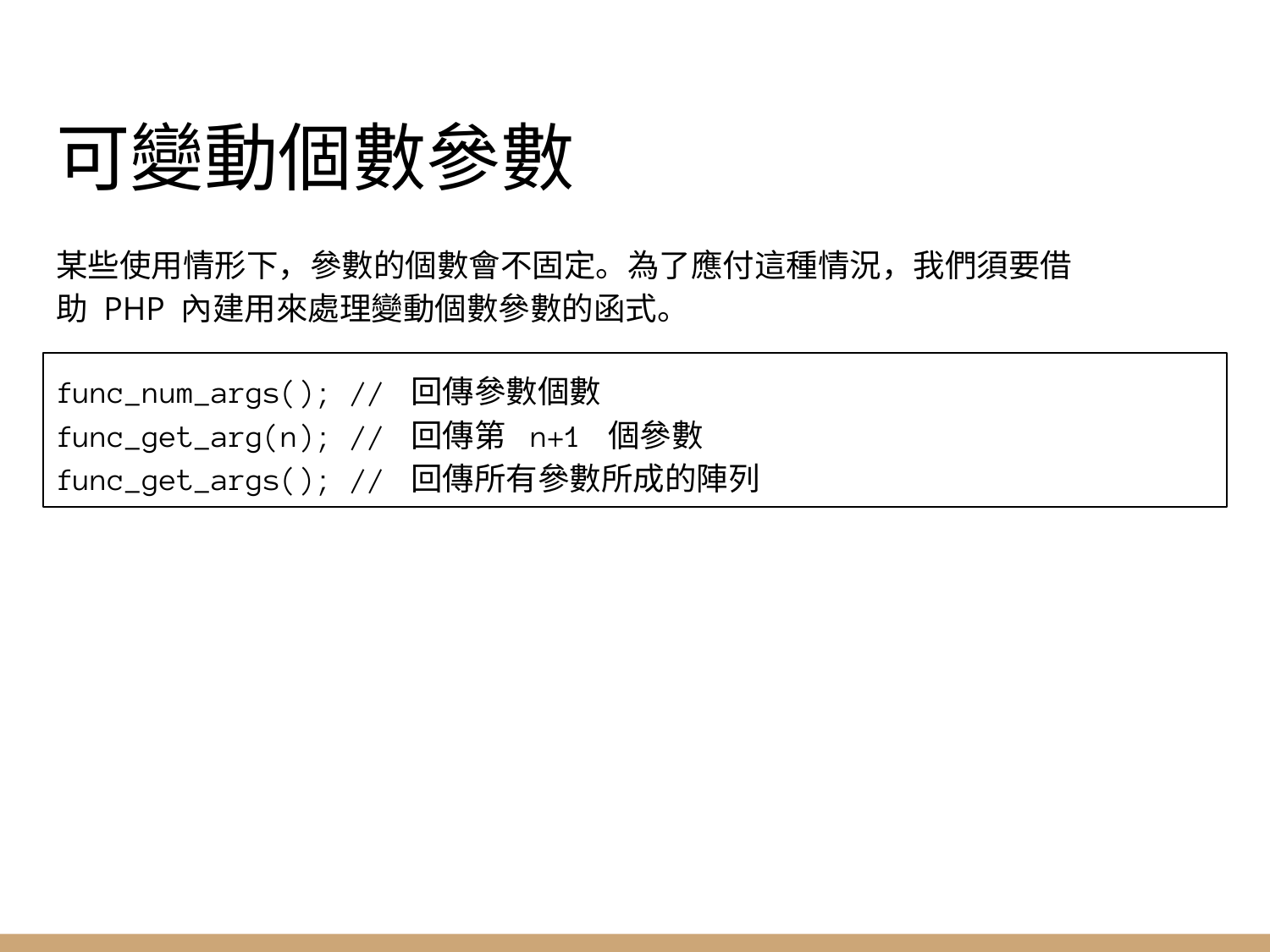

# 可變動個數參數
某些使用情形下，參數的個數會不固定。為了應付這種情況，我們須要借助 PHP 內建用來處理變動個數參數的函式。
func_num_args(); // 回傳參數個數
func_get_arg(n); // 回傳第 n+1 個參數
func_get_args(); // 回傳所有參數所成的陣列